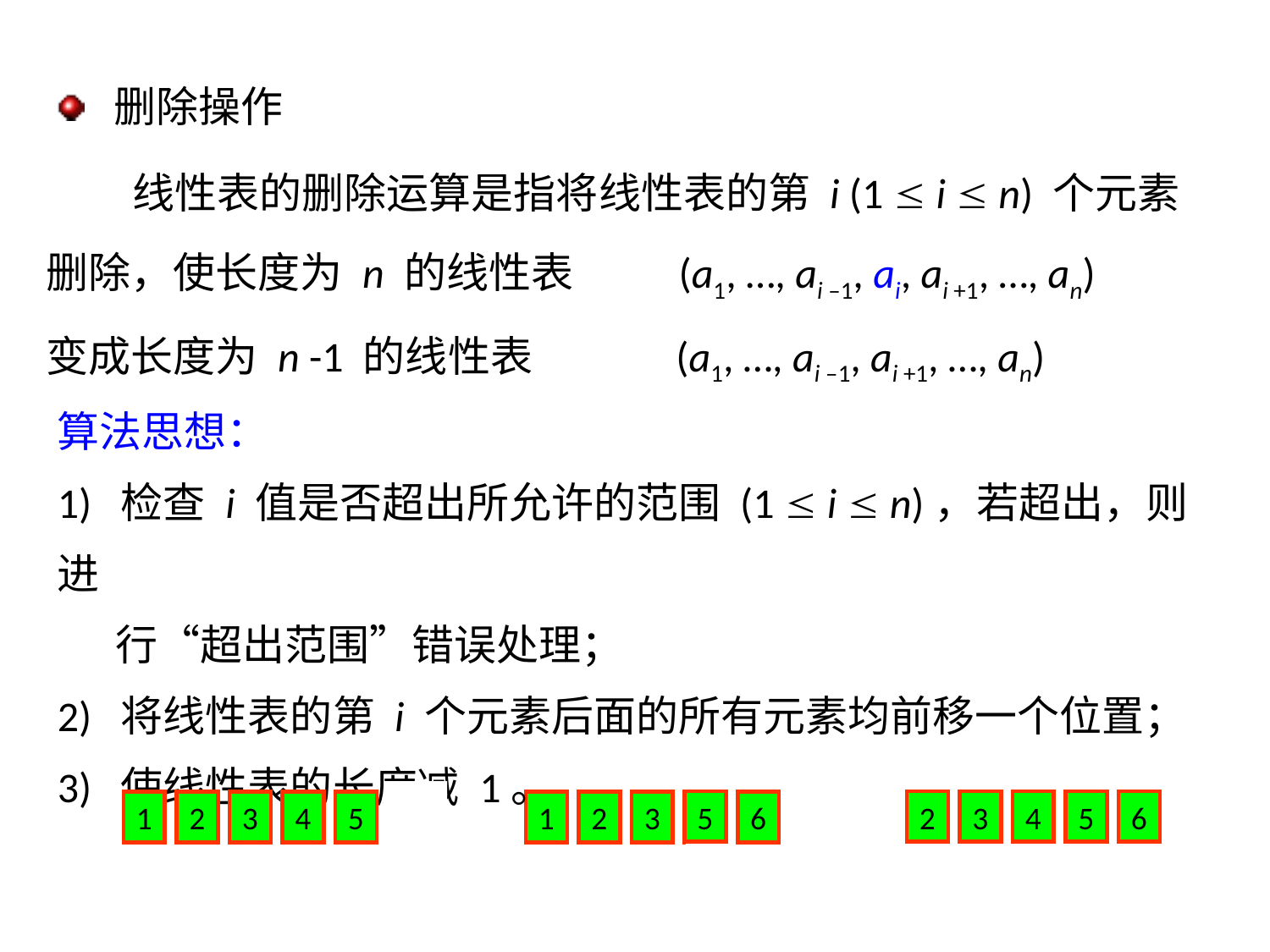

删除操作
        线性表的删除运算是指将线性表的第 i (1 ≤ i ≤ n) 个元素
删除，使长度为 n 的线性表          (a1, …, ai –1, ai, ai +1, …, an)
变成长度为 n -1 的线性表              (a1, …, ai –1, ai +1, …, an)
算法思想：
1)  检查 i 值是否超出所允许的范围 (1 ≤ i ≤ n)，若超出，则进
     行“超出范围”错误处理；
2)  将线性表的第 i 个元素后面的所有元素均前移一个位置；
3)  使线性表的长度减 1。

5
2
3
4
5
6
1
2
3
4
5
6
6
1
2
3
4
5
6
4
6
1
1
2
3
4
5
6